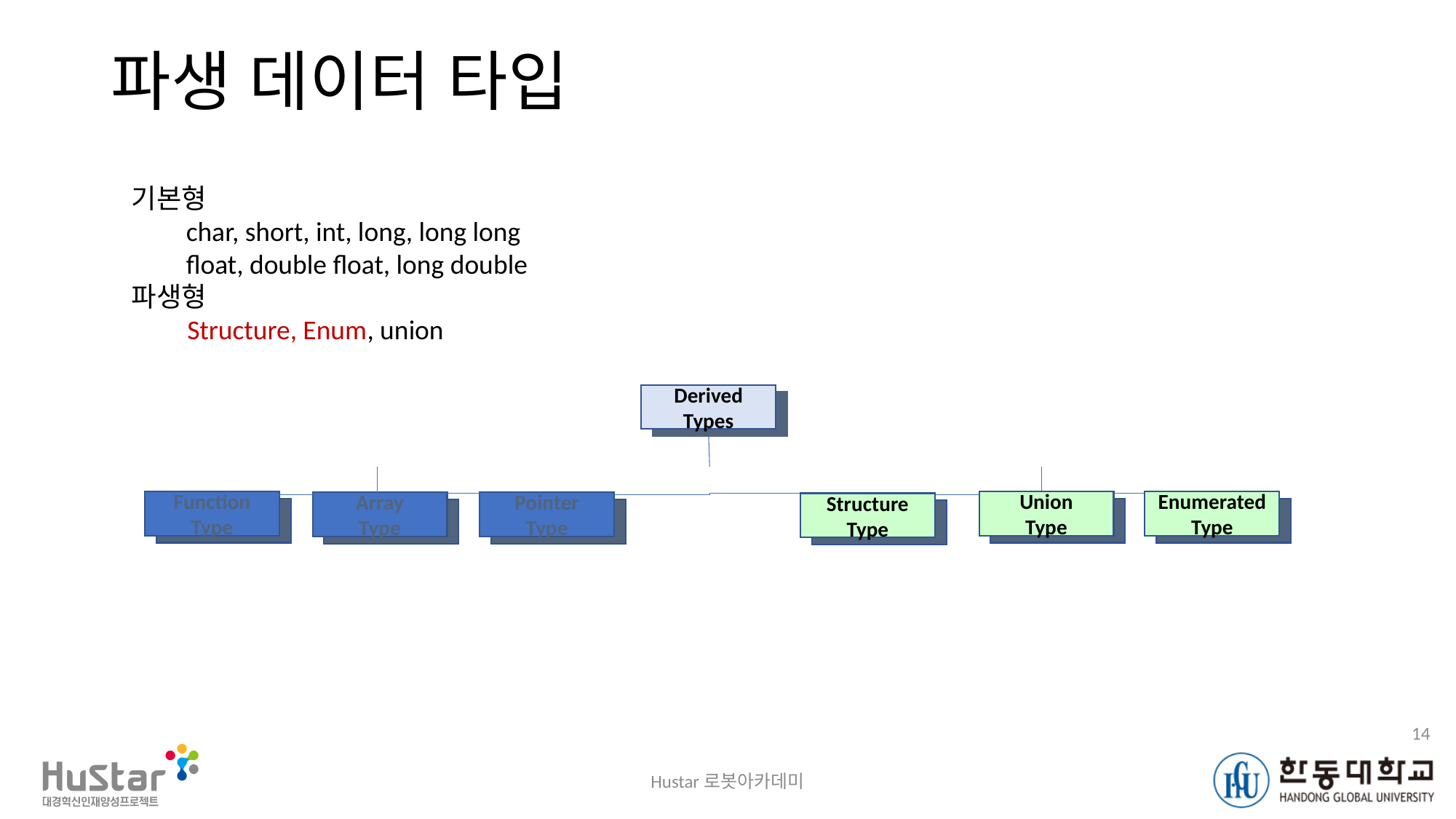

# 파생 데이터 타입

기본형
char, short, int, long, long long
float, double float, long double
파생형
         Structure, Enum, union
Derived
Types

Function
Type

Union
Type

Enumerated
Type

Array
Type

Pointer
Type

Structure
Type

14
Hustar로봇아카데미